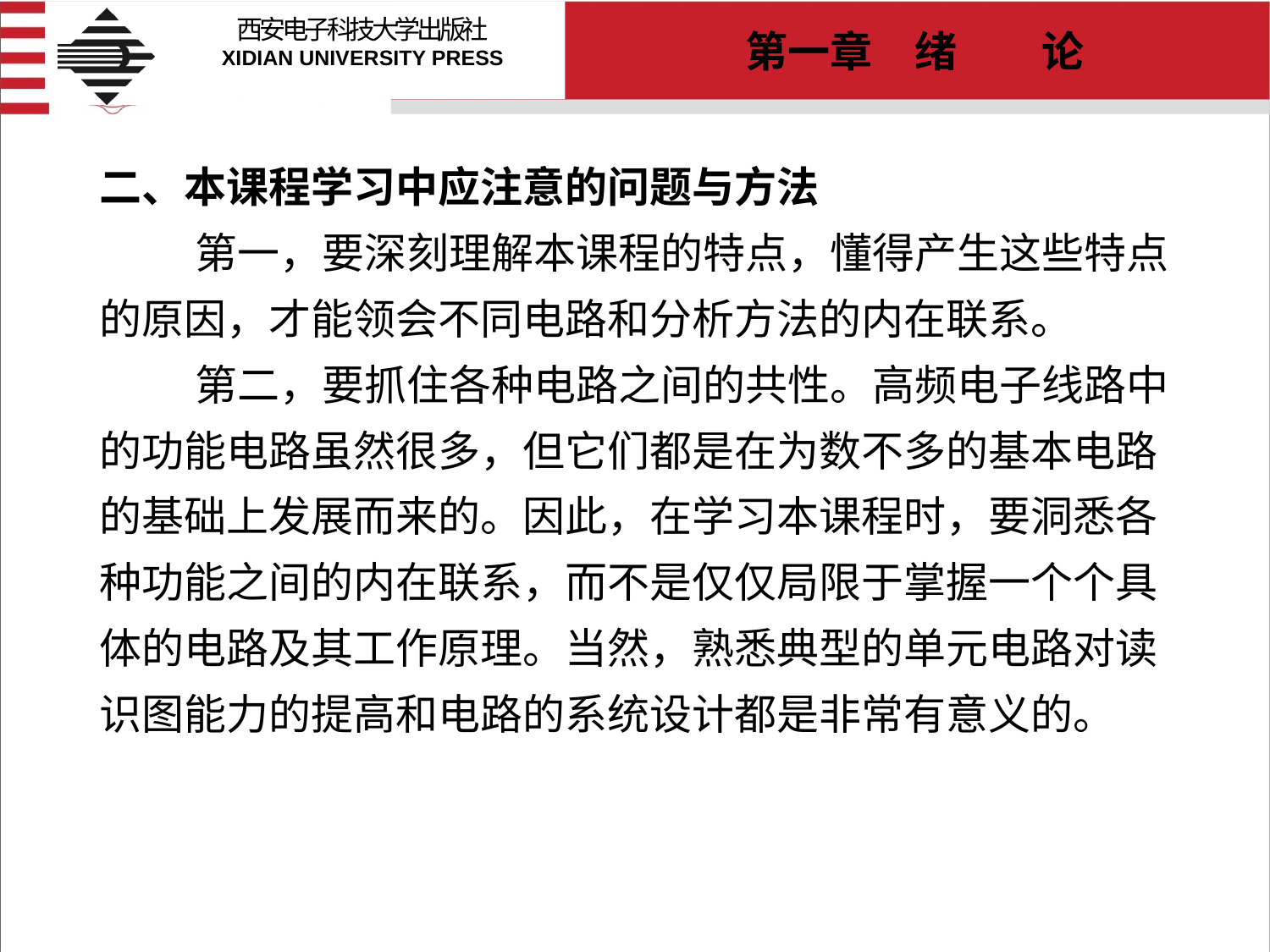

# 二、本课程学习中应注意的问题与方法 第一，要深刻理解本课程的特点，懂得产生这些特点的原因，才能领会不同电路和分析方法的内在联系。 第二，要抓住各种电路之间的共性。高频电子线路中的功能电路虽然很多，但它们都是在为数不多的基本电路的基础上发展而来的。因此，在学习本课程时，要洞悉各种功能之间的内在联系，而不是仅仅局限于掌握一个个具体的电路及其工作原理。当然，熟悉典型的单元电路对读识图能力的提高和电路的系统设计都是非常有意义的。